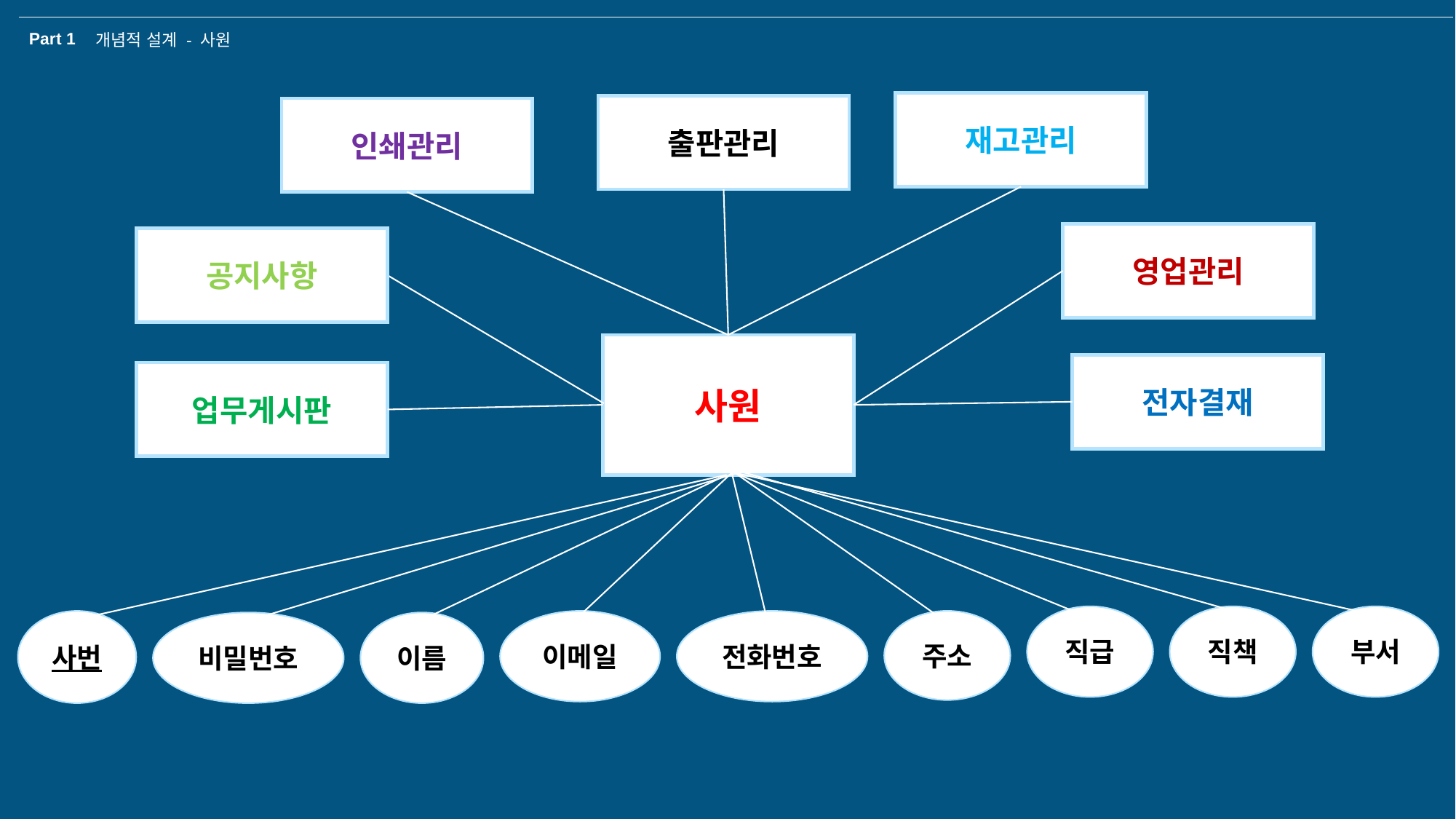

Part 1
개념적 설계 - 사원
재고관리
출판관리
인쇄관리
영업관리
공지사항
사원
전자결재
업무게시판
직급
부서
직책
주소
전화번호
사번
이메일
비밀번호
이름